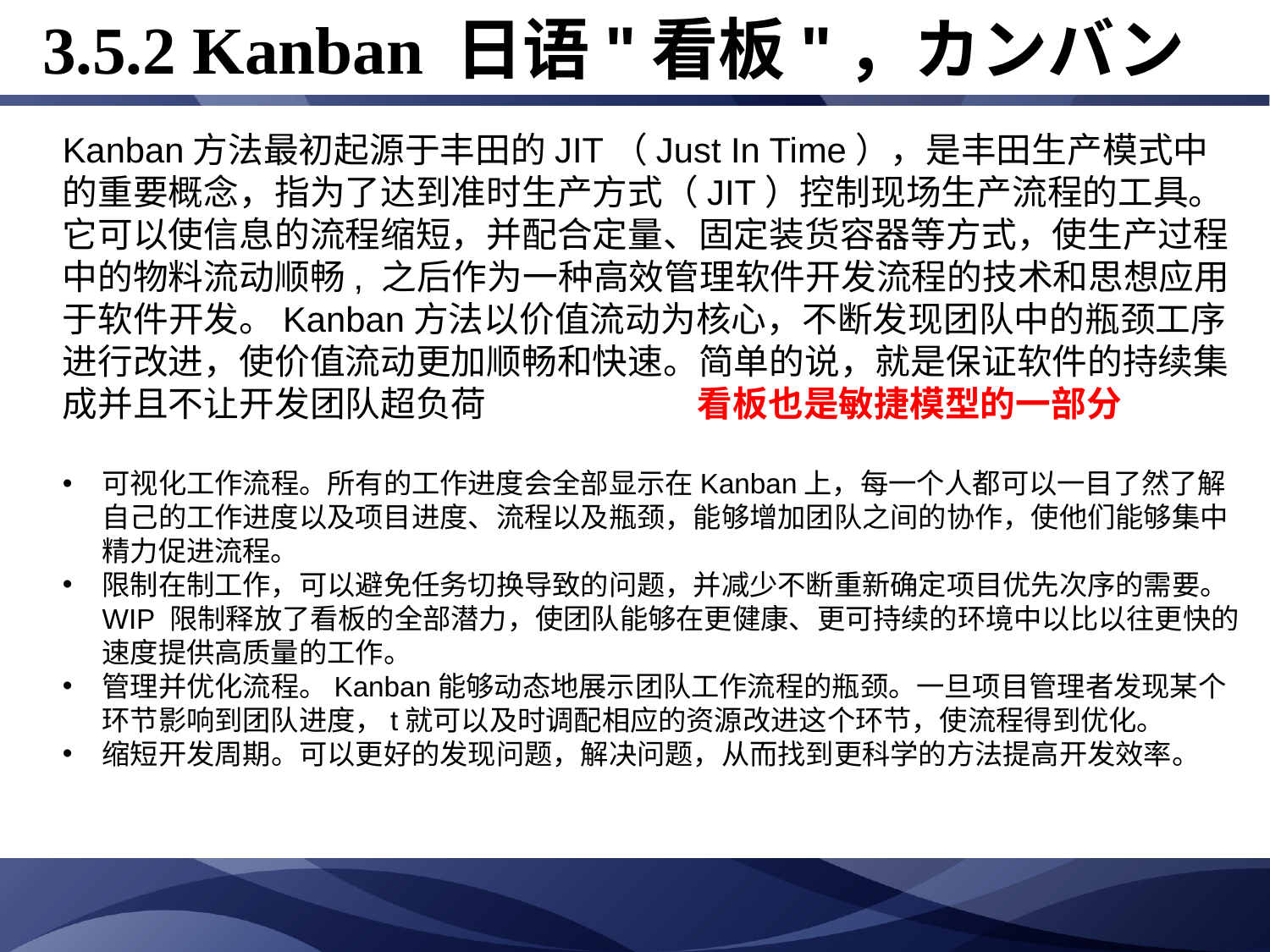

# 3.5.2 Kanban 日语"看板"，カンバン
Kanban方法最初起源于丰田的JIT（Just In Time），是丰田生产模式中的重要概念，指为了达到准时生产方式（JIT）控制现场生产流程的工具。它可以使信息的流程缩短，并配合定量、固定装货容器等方式，使生产过程中的物料流动顺畅, 之后作为一种高效管理软件开发流程的技术和思想应用于软件开发。Kanban方法以价值流动为核心，不断发现团队中的瓶颈工序进行改进，使价值流动更加顺畅和快速。简单的说，就是保证软件的持续集成并且不让开发团队超负荷		看板也是敏捷模型的一部分

可视化工作流程。所有的工作进度会全部显示在Kanban上，每一个人都可以一目了然了解自己的工作进度以及项目进度、流程以及瓶颈，能够增加团队之间的协作，使他们能够集中精力促进流程。
限制在制工作，可以避免任务切换导致的问题，并减少不断重新确定项目优先次序的需要。WIP 限制释放了看板的全部潜力，使团队能够在更健康、更可持续的环境中以比以往更快的速度提供高质量的工作。
管理并优化流程。Kanban能够动态地展示团队工作流程的瓶颈。一旦项目管理者发现某个环节影响到团队进度，t就可以及时调配相应的资源改进这个环节，使流程得到优化。
缩短开发周期。可以更好的发现问题，解决问题，从而找到更科学的方法提高开发效率。

166